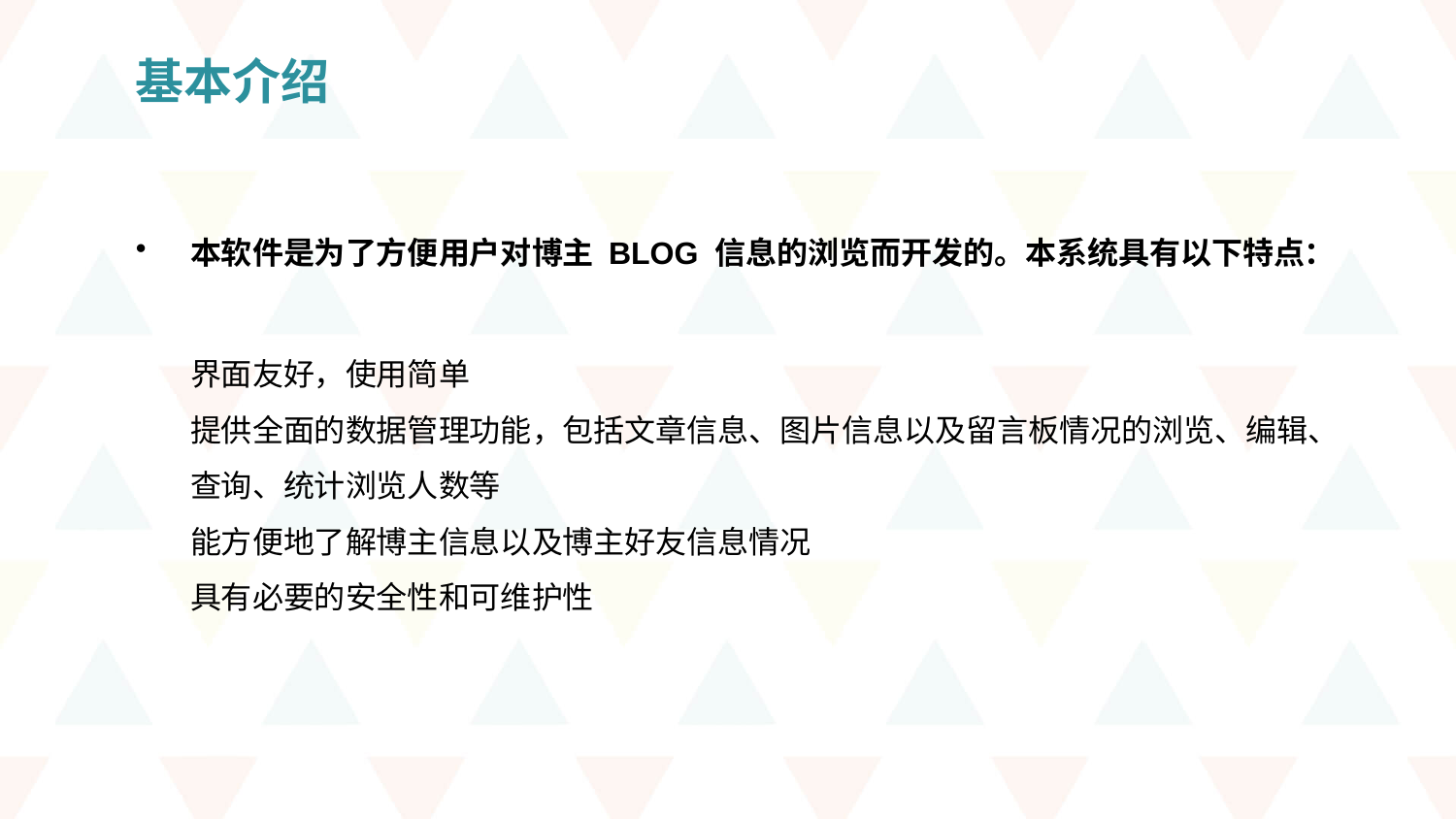

基本介绍
本软件是为了方便用户对博主 BLOG 信息的浏览而开发的。本系统具有以下特点：
界面友好，使用简单
提供全面的数据管理功能，包括文章信息、图片信息以及留言板情况的浏览、编辑、查询、统计浏览人数等
能方便地了解博主信息以及博主好友信息情况
具有必要的安全性和可维护性